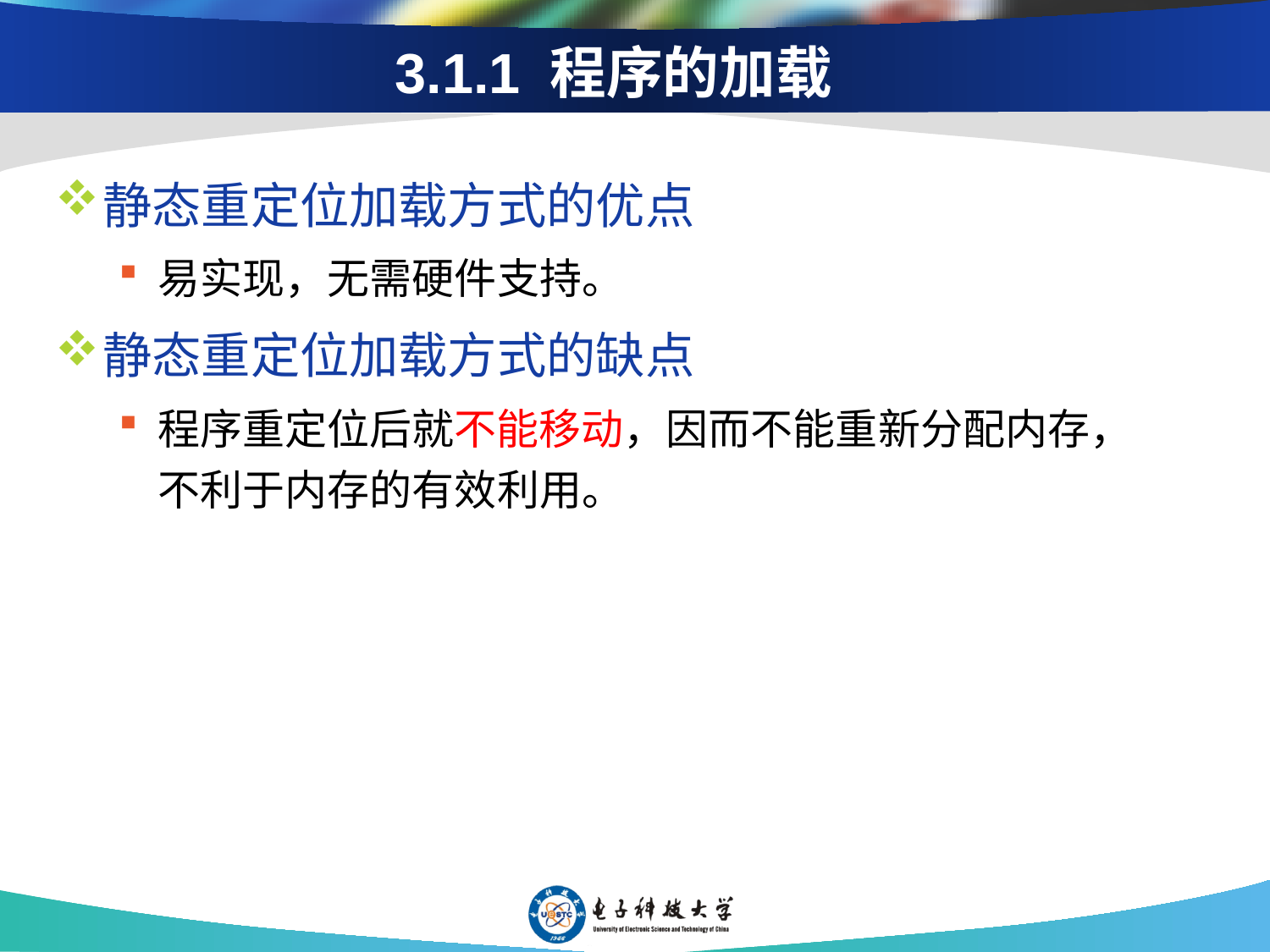

# 3.1.1 程序的加载
静态重定位加载方式的优点
易实现，无需硬件支持。
静态重定位加载方式的缺点
程序重定位后就不能移动，因而不能重新分配内存，不利于内存的有效利用。